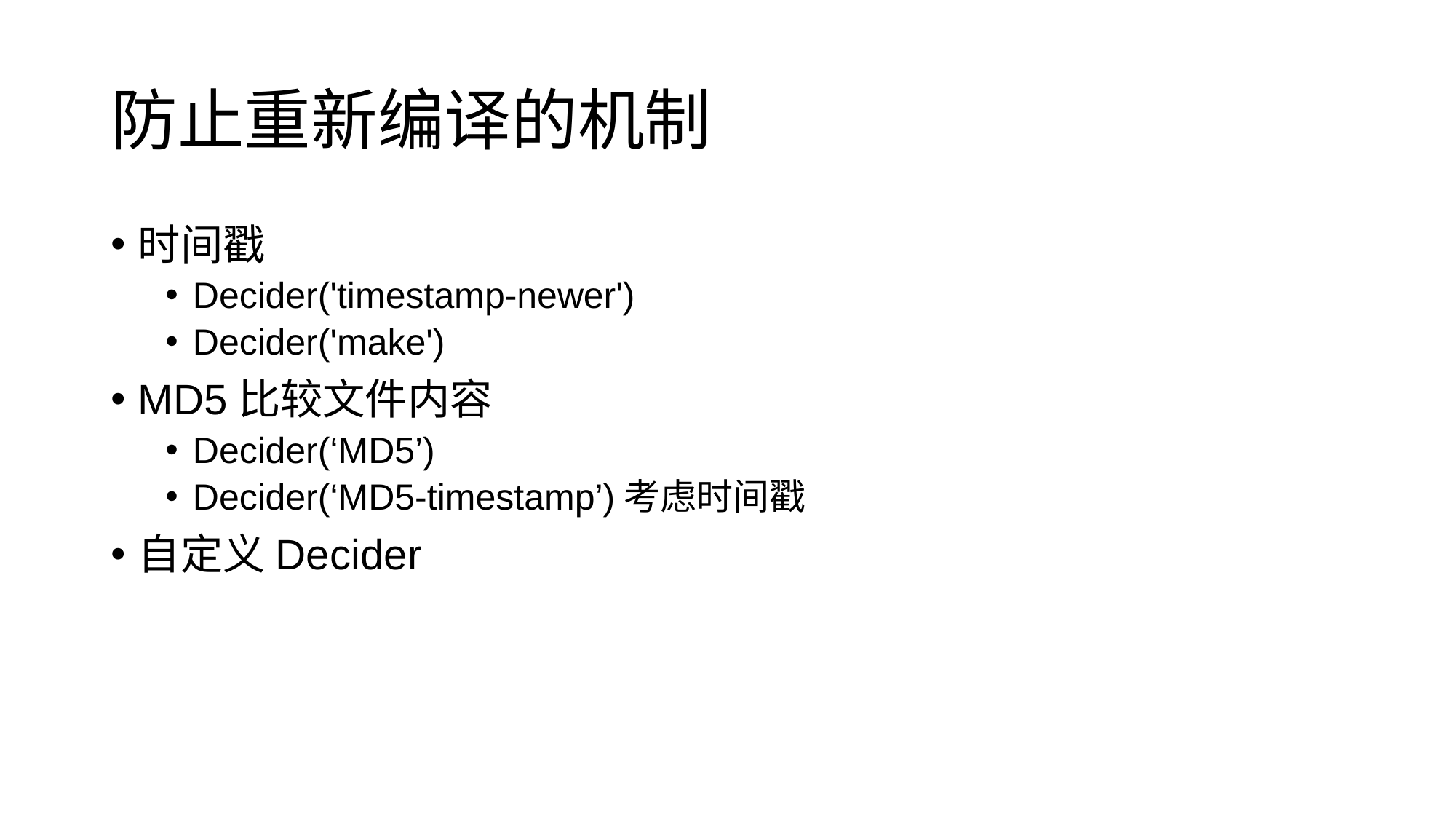

# 防止重新编译的机制
时间戳
Decider('timestamp-newer')
Decider('make')
MD5比较文件内容
Decider(‘MD5’)
Decider(‘MD5-timestamp’)考虑时间戳
自定义Decider